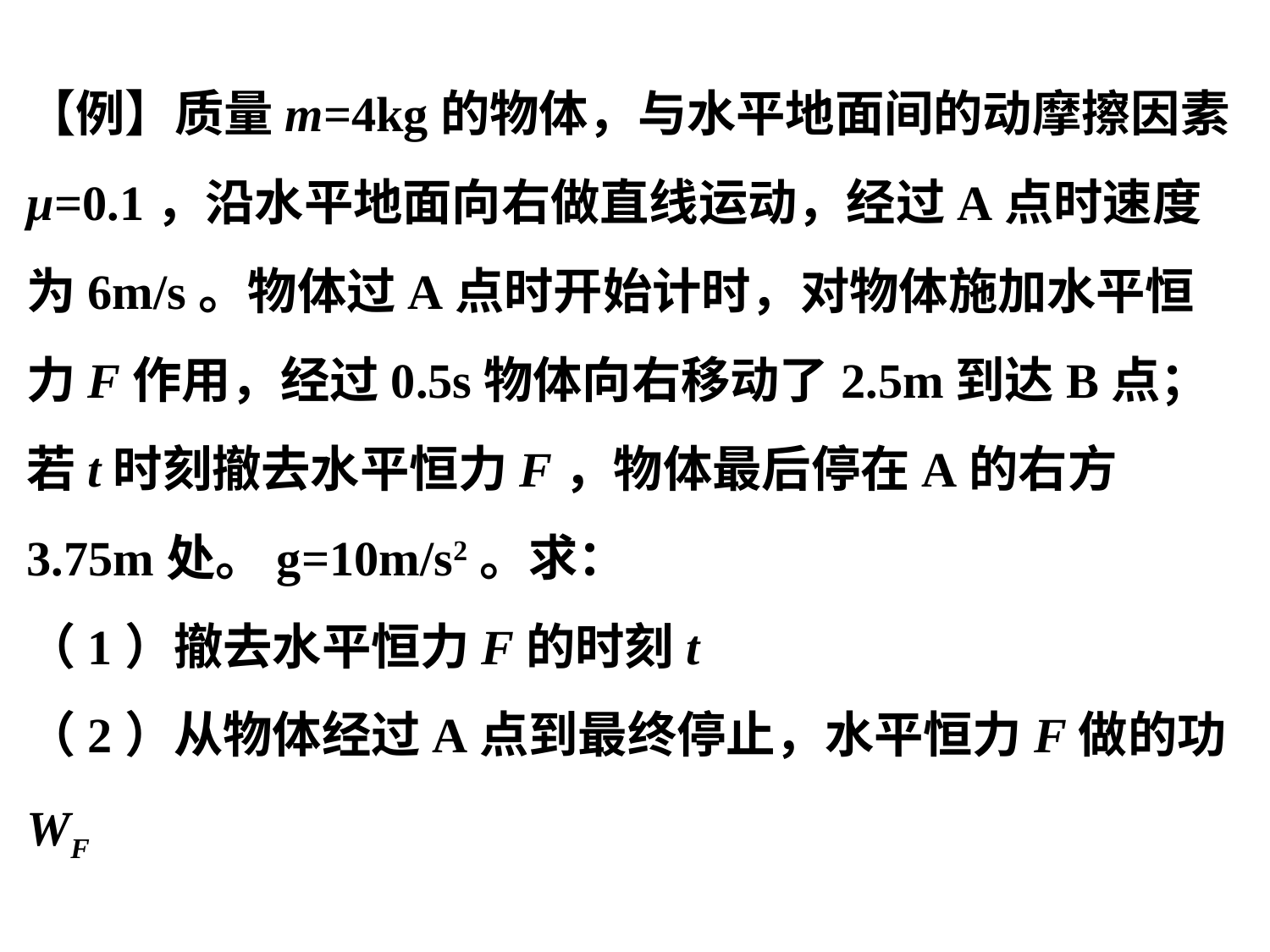

【例】质量m=4kg的物体，与水平地面间的动摩擦因素μ=0.1，沿水平地面向右做直线运动，经过A点时速度为6m/s。物体过A点时开始计时，对物体施加水平恒力F作用，经过0.5s物体向右移动了2.5m到达B点；若t时刻撤去水平恒力F，物体最后停在A的右方3.75m处。g=10m/s2。求：
（1）撤去水平恒力F的时刻t
（2）从物体经过A点到最终停止，水平恒力F做的功WF